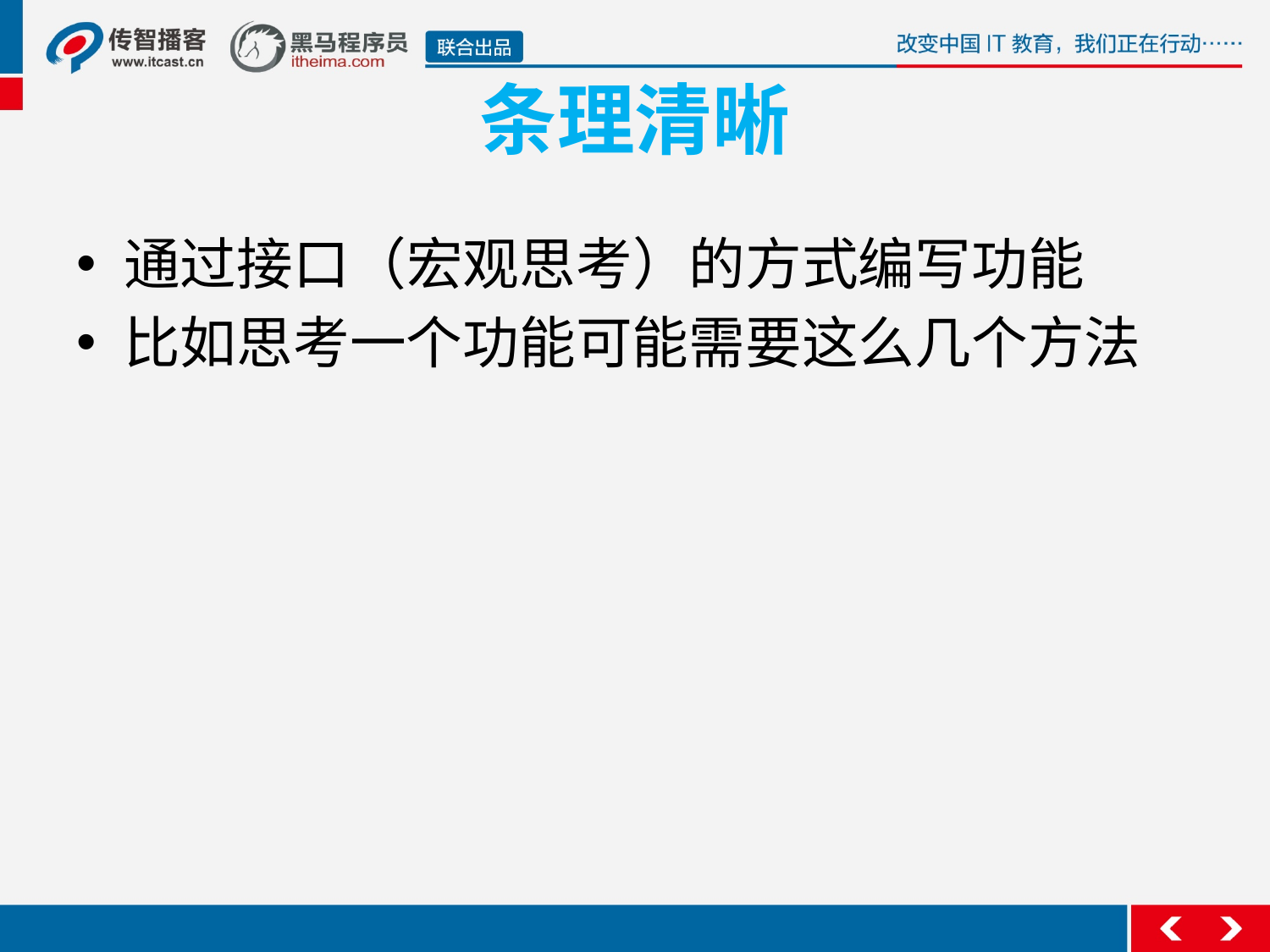

# 条理清晰
通过接口（宏观思考）的方式编写功能
比如思考一个功能可能需要这么几个方法